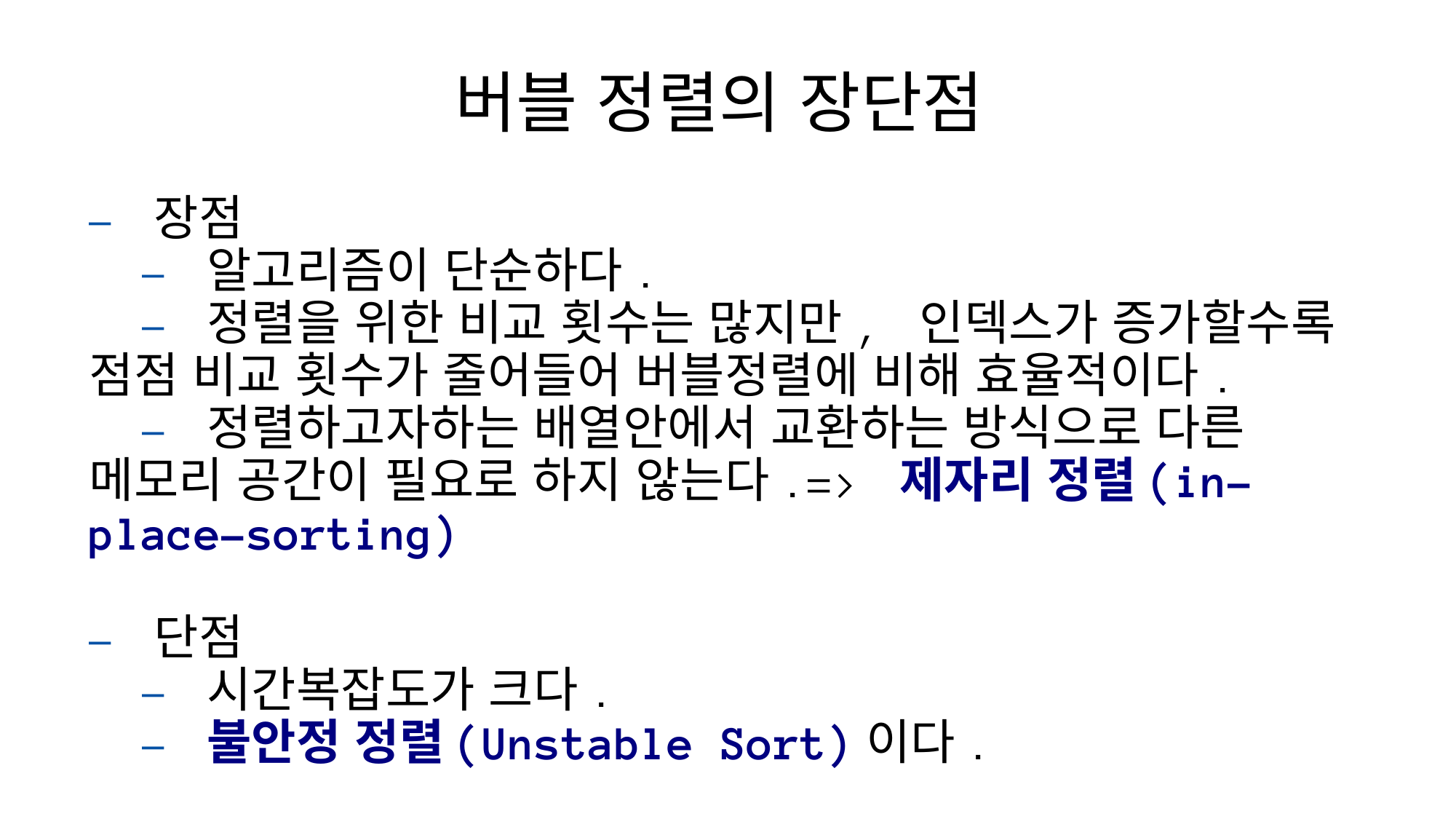

# 버블 정렬의 장단점
- 장점
  - 알고리즘이 단순하다.
  - 정렬을 위한 비교 횟수는 많지만, 인덱스가 증가할수록 점점 비교 횟수가 줄어들어 버블정렬에 비해 효율적이다.
  - 정렬하고자하는 배열안에서 교환하는 방식으로 다른 메모리 공간이 필요로 하지 않는다.=> 제자리 정렬(in-place-sorting)

- 단점
  - 시간복잡도가 크다.
  - 불안정 정렬(Unstable Sort)이다.